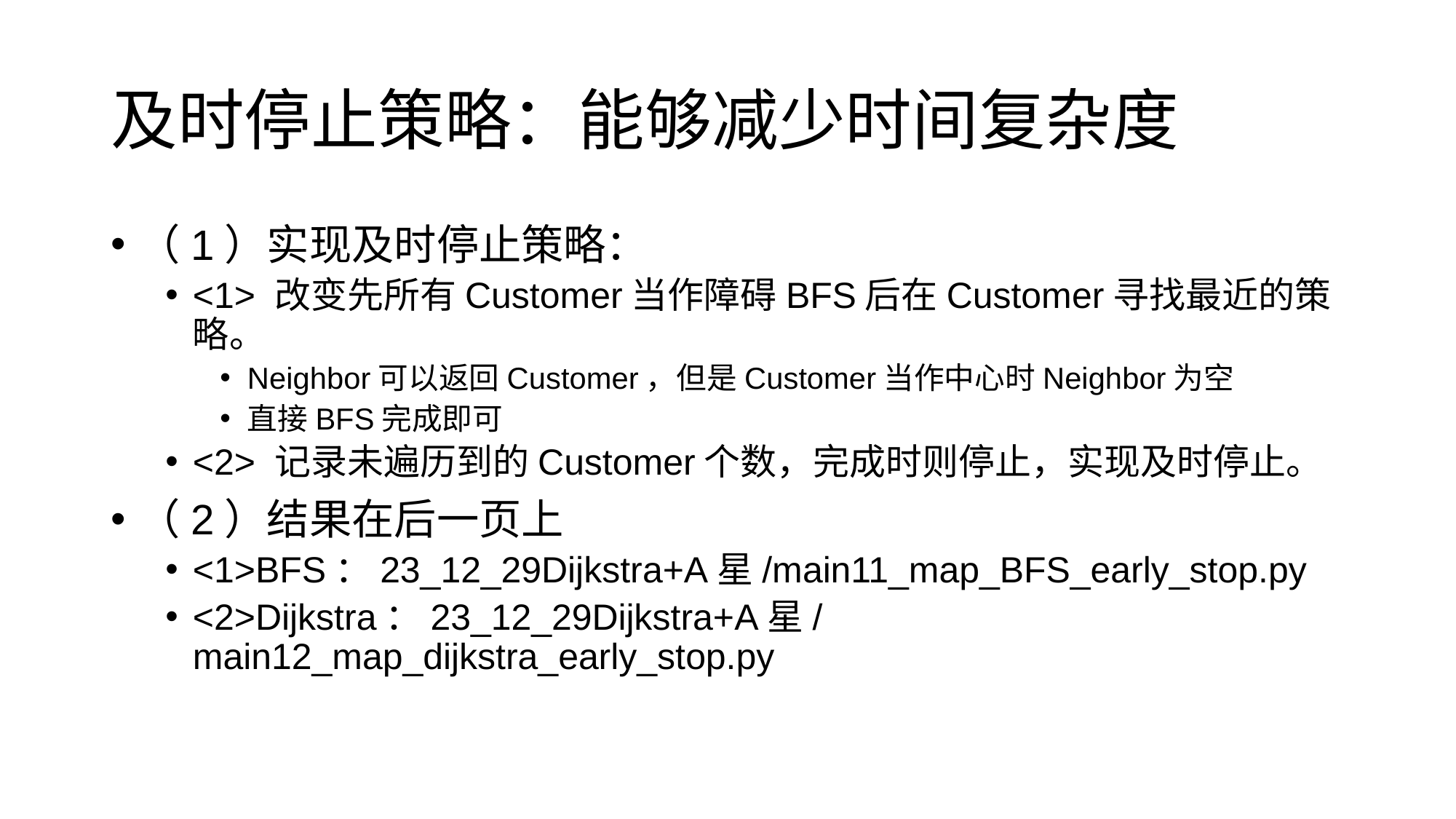

# 及时停止策略：能够减少时间复杂度
修改neighbor策略
修改visited位置
添加consumer_vector的计数和及时停止。
（1）实现及时停止策略：
<1> 改变先所有Customer当作障碍BFS后在Customer寻找最近的策略。
Neighbor可以返回Customer，但是Customer当作中心时Neighbor为空
直接BFS完成即可
<2> 记录未遍历到的Customer个数，完成时则停止，实现及时停止。
（2）结果在后一页上
<1>BFS：23_12_29Dijkstra+A星/main11_map_BFS_early_stop.py
<2>Dijkstra：23_12_29Dijkstra+A星/main12_map_dijkstra_early_stop.py